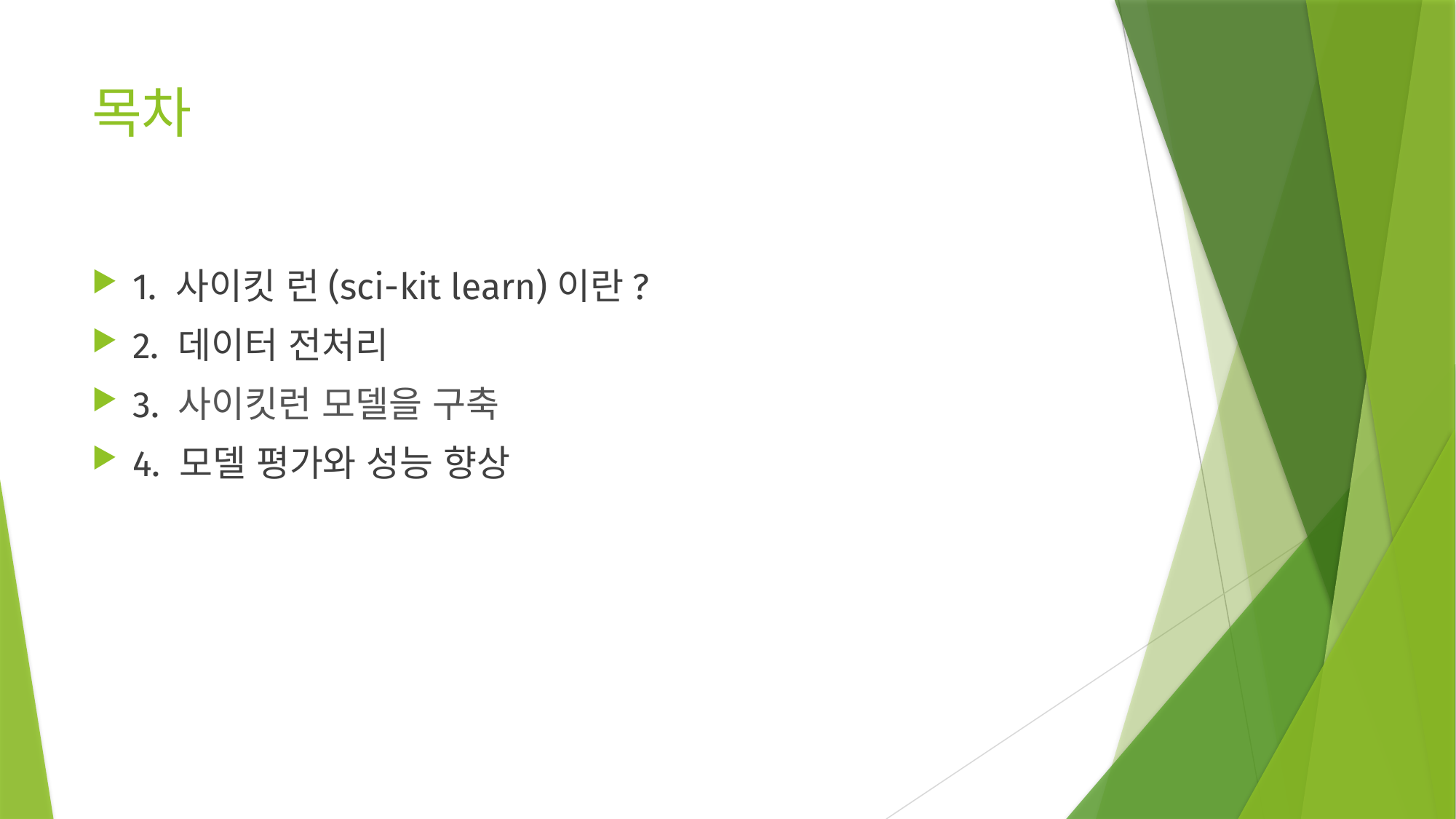

# 목차
1. 사이킷 런(sci-kit learn)이란?
2. 데이터 전처리
3. 사이킷런 모델을 구축
4. 모델 평가와 성능 향상